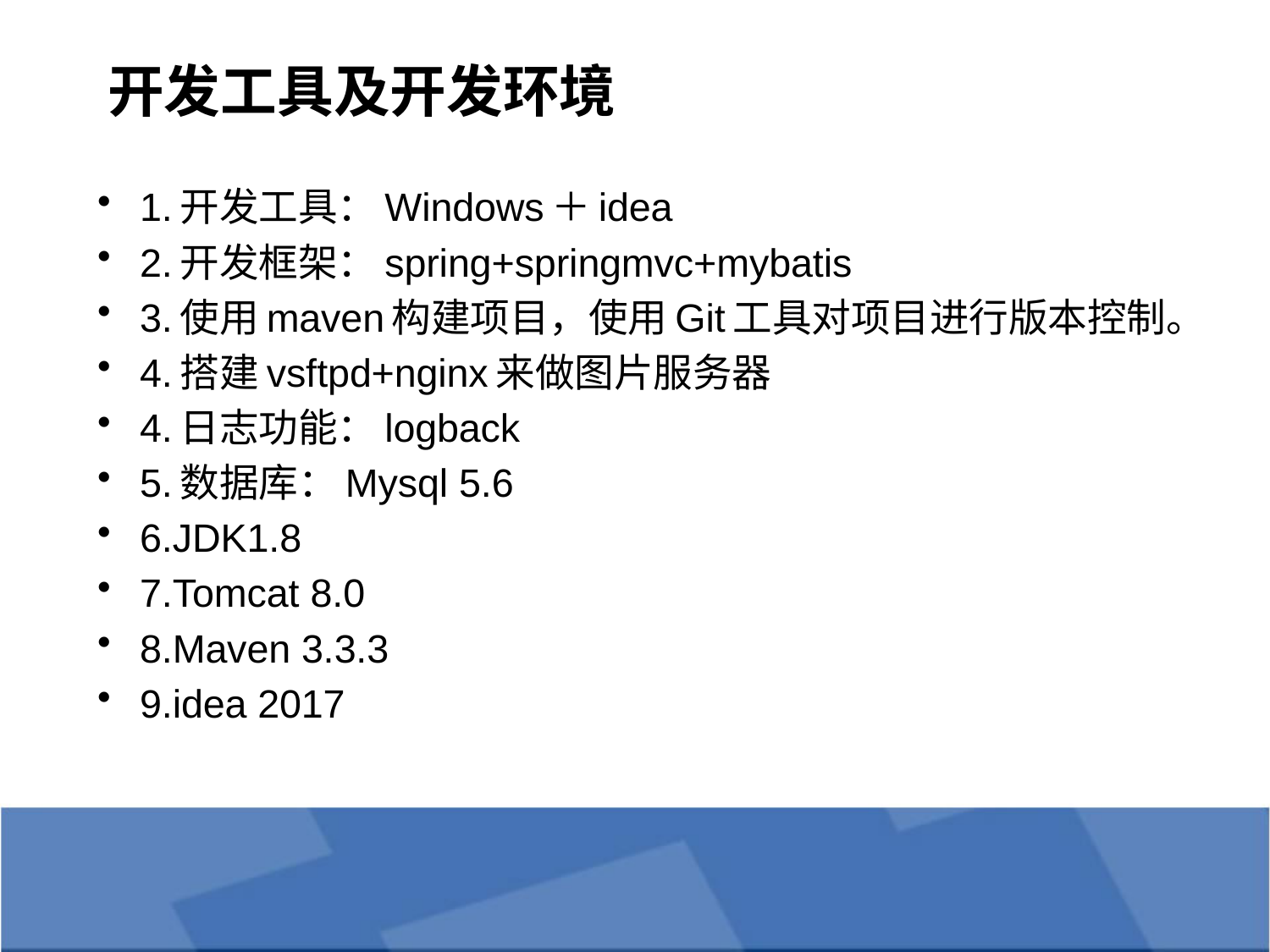

# 开发工具及开发环境
1.开发工具：Windows＋idea
2.开发框架：spring+springmvc+mybatis
3.使用maven构建项目，使用Git工具对项目进行版本控制。
4.搭建vsftpd+nginx来做图片服务器
4.日志功能：logback
5.数据库：Mysql 5.6
6.JDK1.8
7.Tomcat 8.0
8.Maven 3.3.3
9.idea 2017